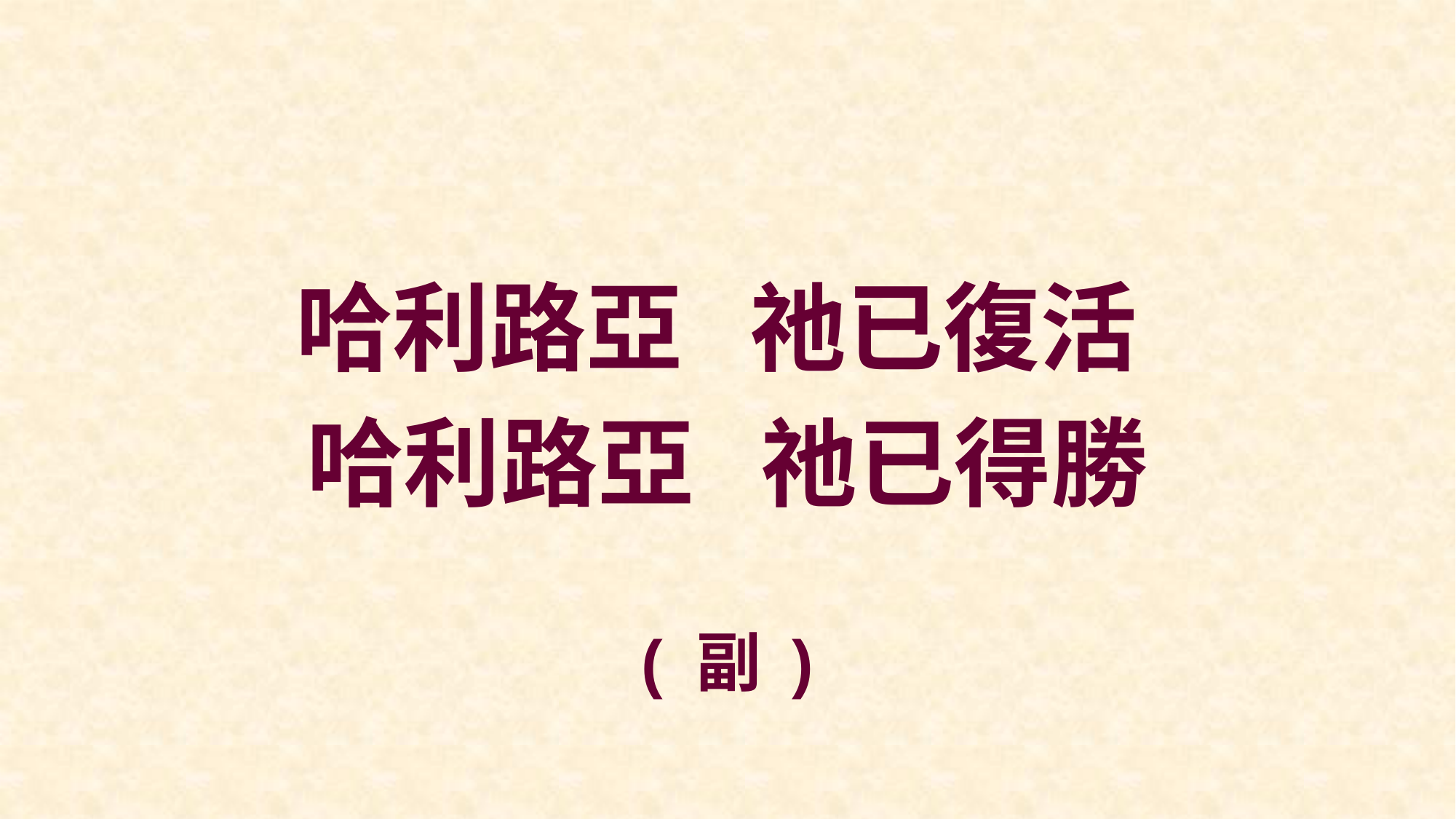

哈利路亞   祂已復活
哈利路亞   祂已得勝
( 副 )